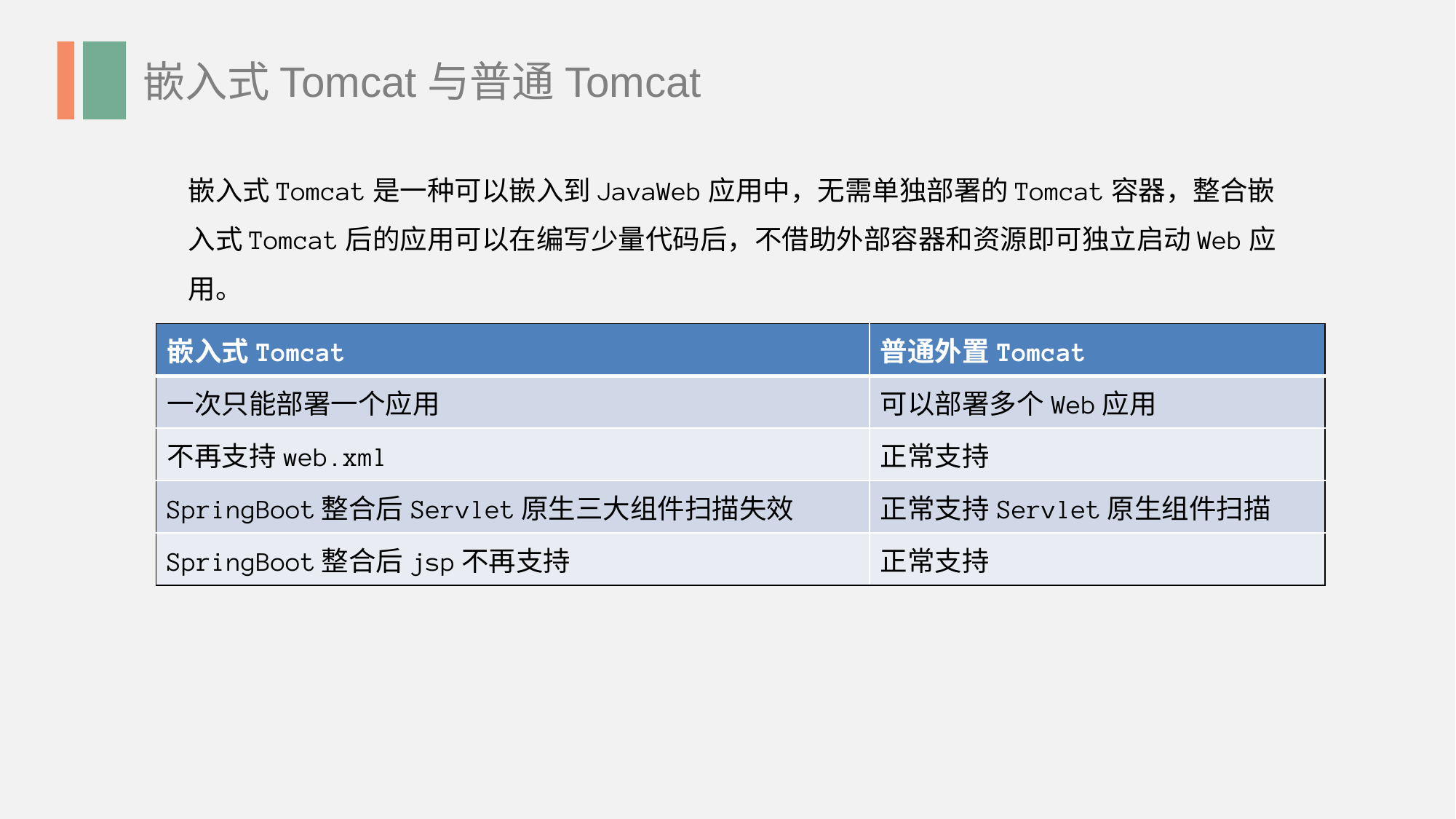

嵌入式Tomcat与普通Tomcat
嵌入式Tomcat是一种可以嵌入到JavaWeb应用中，无需单独部署的Tomcat容器，整合嵌入式Tomcat后的应用可以在编写少量代码后，不借助外部容器和资源即可独立启动Web应用。
| 嵌入式Tomcat | 普通外置Tomcat |
| --- | --- |
| 一次只能部署一个应用 | 可以部署多个Web应用 |
| 不再支持web.xml | 正常支持 |
| SpringBoot整合后Servlet原生三大组件扫描失效 | 正常支持Servlet原生组件扫描 |
| SpringBoot整合后jsp不再支持 | 正常支持 |